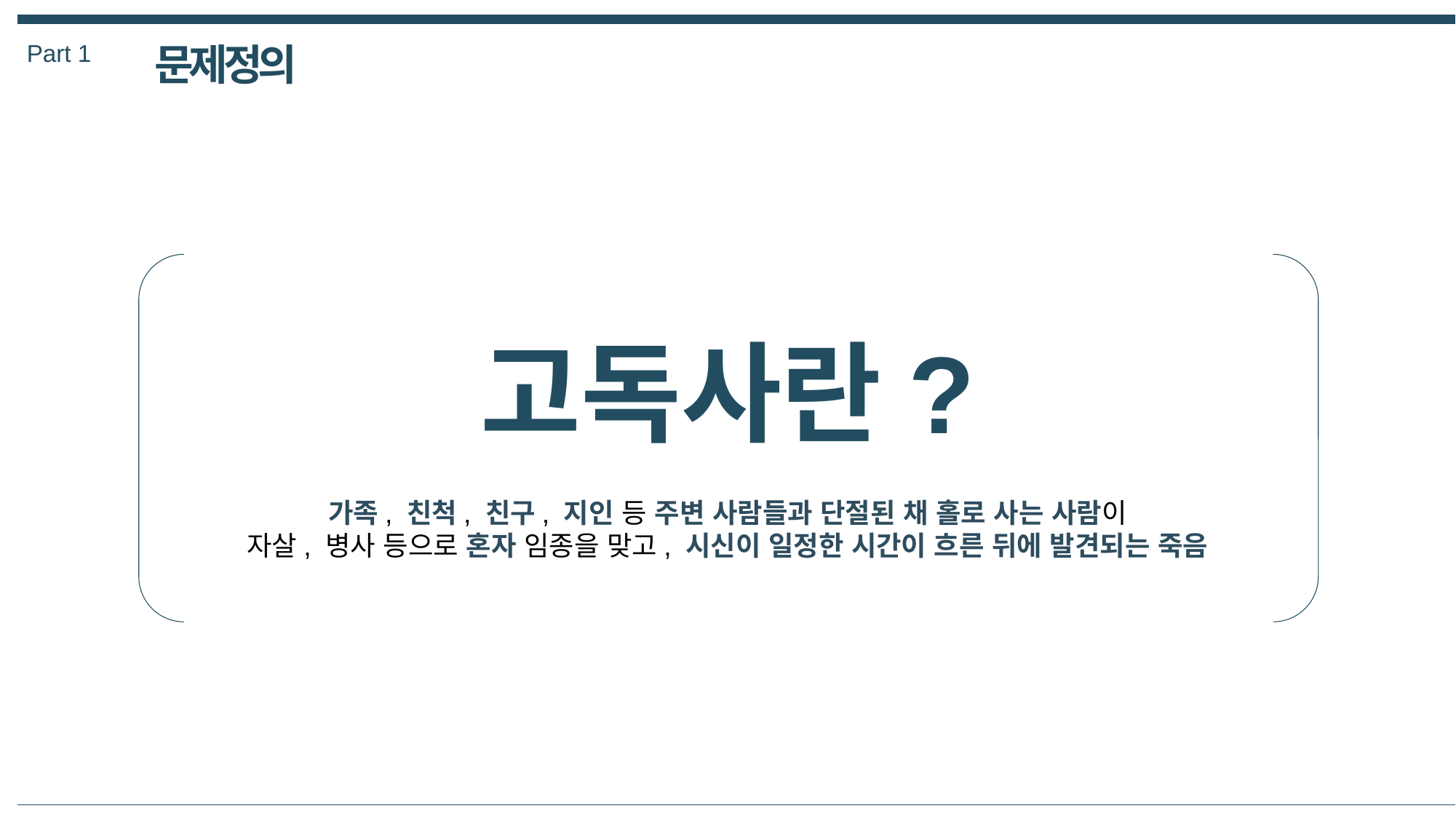

Part 1
문제정의

고독사란?
가족, 친척, 친구, 지인 등 주변 사람들과 단절된 채 홀로 사는 사람이
자살, 병사 등으로 혼자 임종을 맞고, 시신이 일정한 시간이 흐른 뒤에 발견되는 죽음